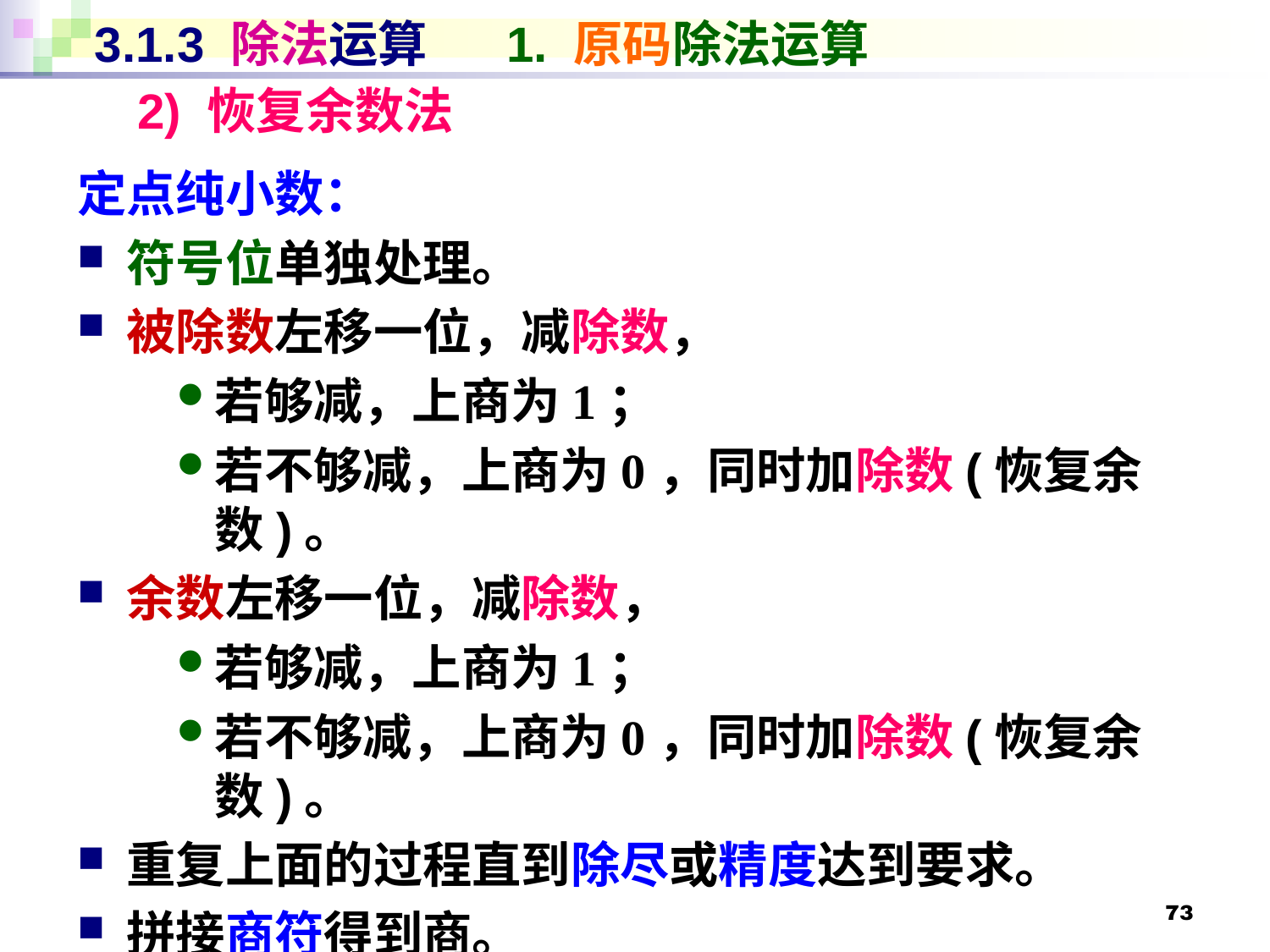

# 3.1.3 除法运算      1. 原码除法运算
2) 恢复余数法
定点纯小数：
符号位单独处理。
被除数左移一位，减除数，
若够减，上商为1；
若不够减，上商为0，同时加除数(恢复余数)。
余数左移一位，减除数，
若够减，上商为1；
若不够减，上商为0，同时加除数(恢复余数)。
重复上面的过程直到除尽或精度达到要求。
拼接商符得到商。
73